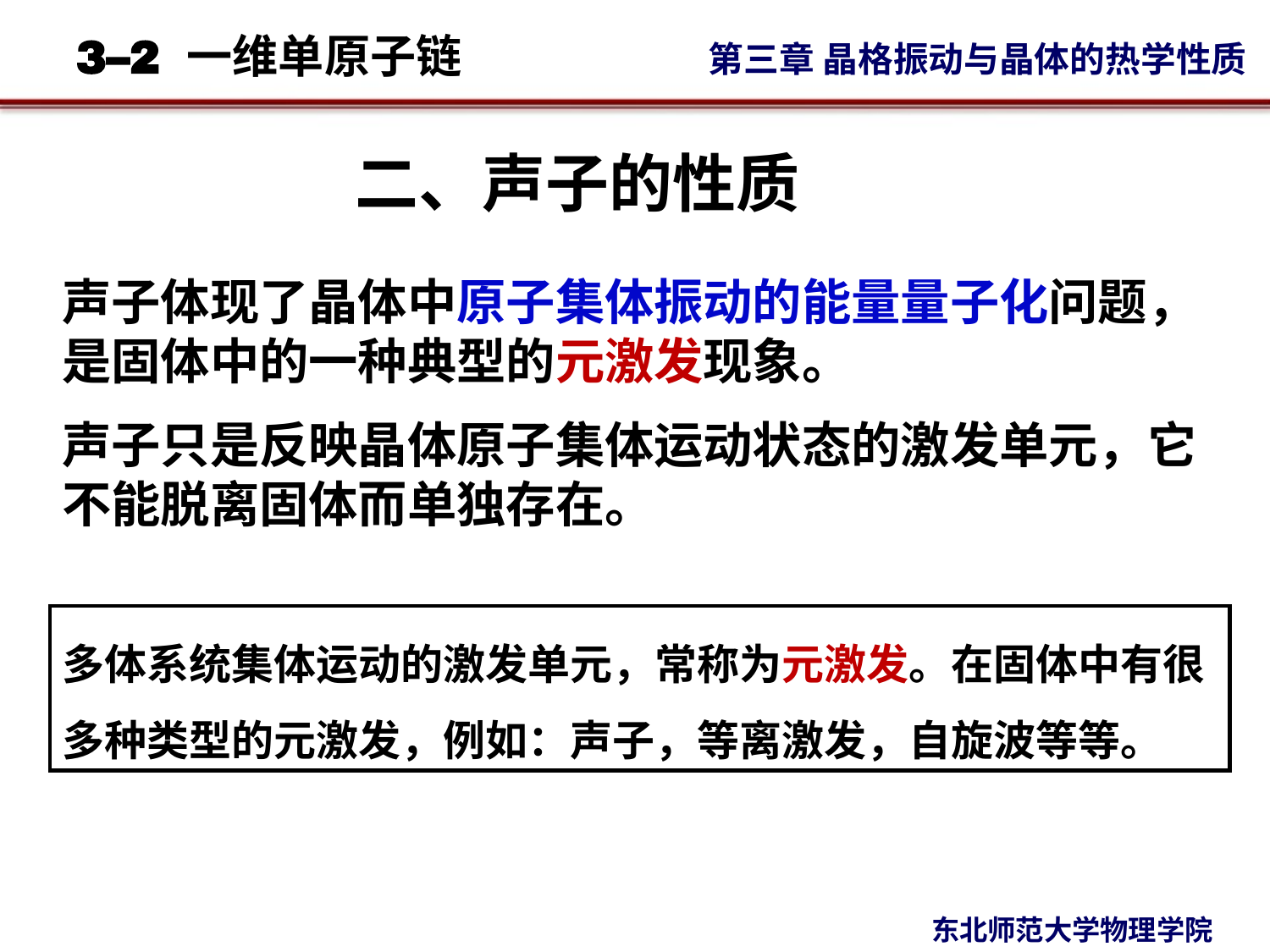

# 二、声子的性质
声子体现了晶体中原子集体振动的能量量子化问题，是固体中的一种典型的元激发现象。
声子只是反映晶体原子集体运动状态的激发单元，它不能脱离固体而单独存在。
多体系统集体运动的激发单元，常称为元激发。在固体中有很多种类型的元激发，例如：声子，等离激发，自旋波等等。